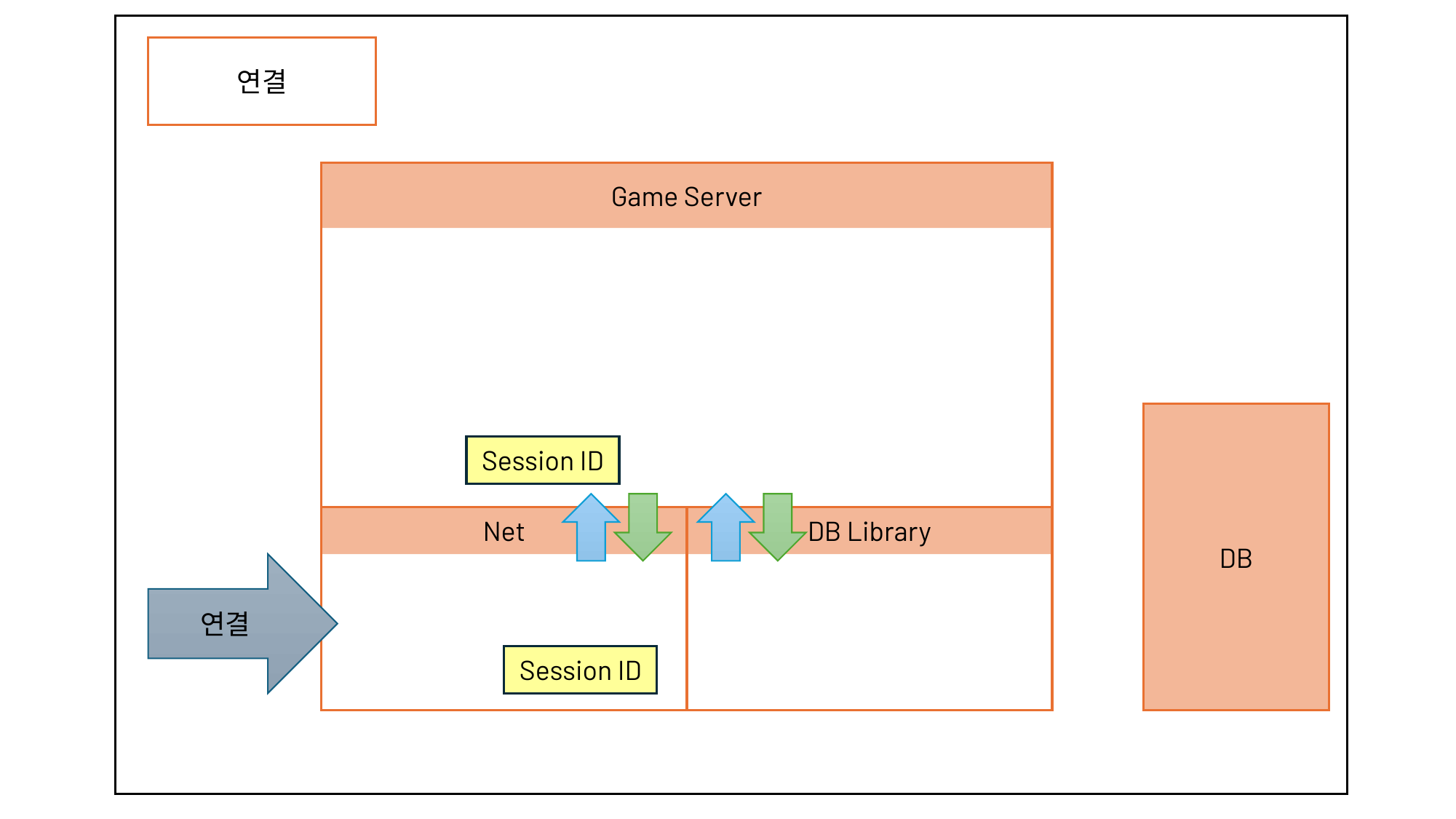

연결
Game Server

DB
Session ID

Net
DB Library

연결
Session ID